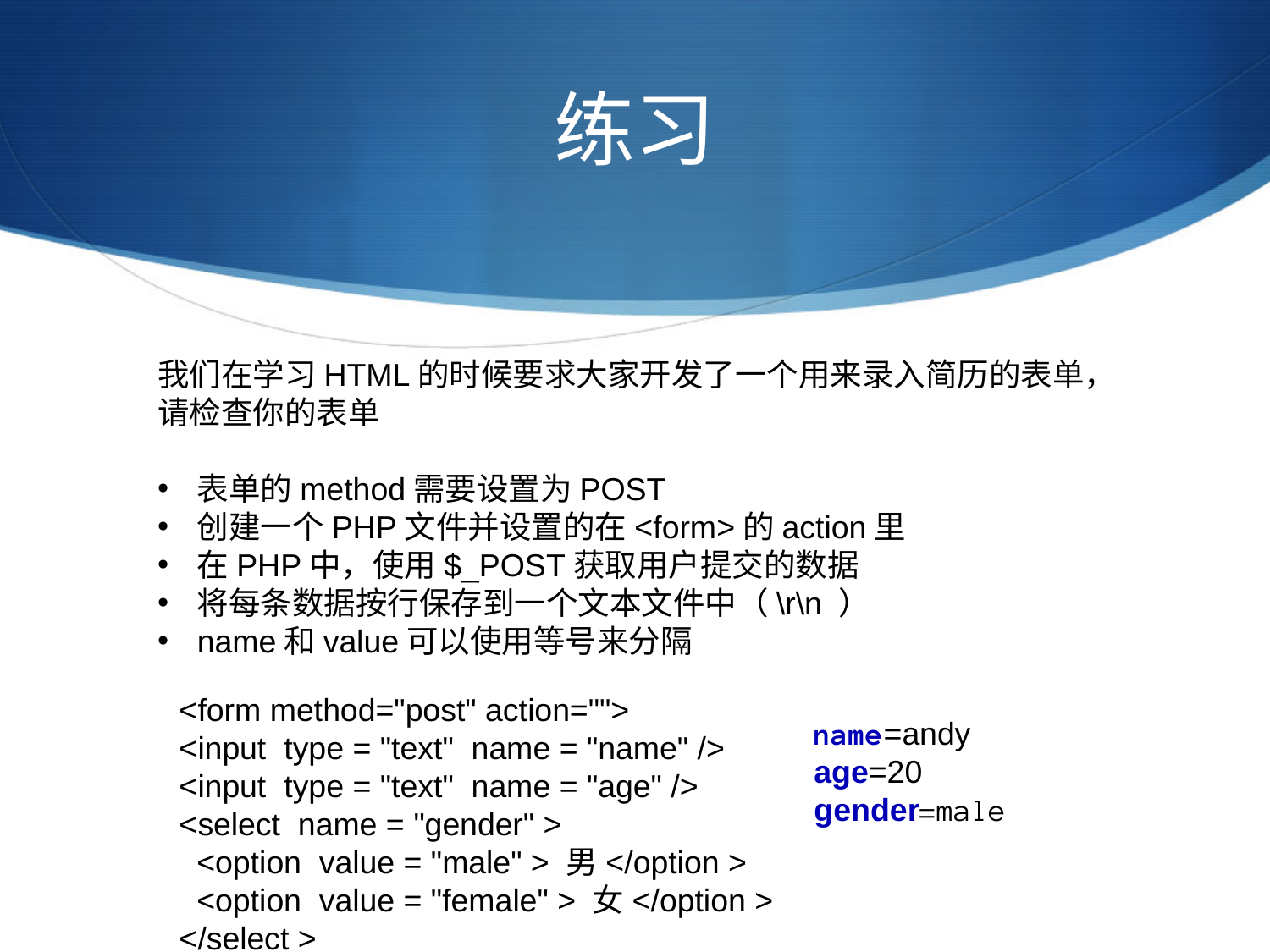

# 练习
我们在学习HTML的时候要求大家开发了一个用来录入简历的表单，请检查你的表单

表单的method需要设置为POST
创建一个PHP文件并设置的在<form>的action里
在PHP中，使用$_POST获取用户提交的数据
将每条数据按行保存到一个文本文件中（\r\n ）
name和value可以使用等号来分隔
<form method="post" action="">
<input  type = "text"  name = "name" />
<input  type = "text"  name = "age" />
<select  name = "gender" >
  <option  value = "male" > 男</option >
  <option  value = "female" > 女</option >
</select >
<input type="submit" value=" 提交 ">
</form>
name=andy
age=20
gender=male